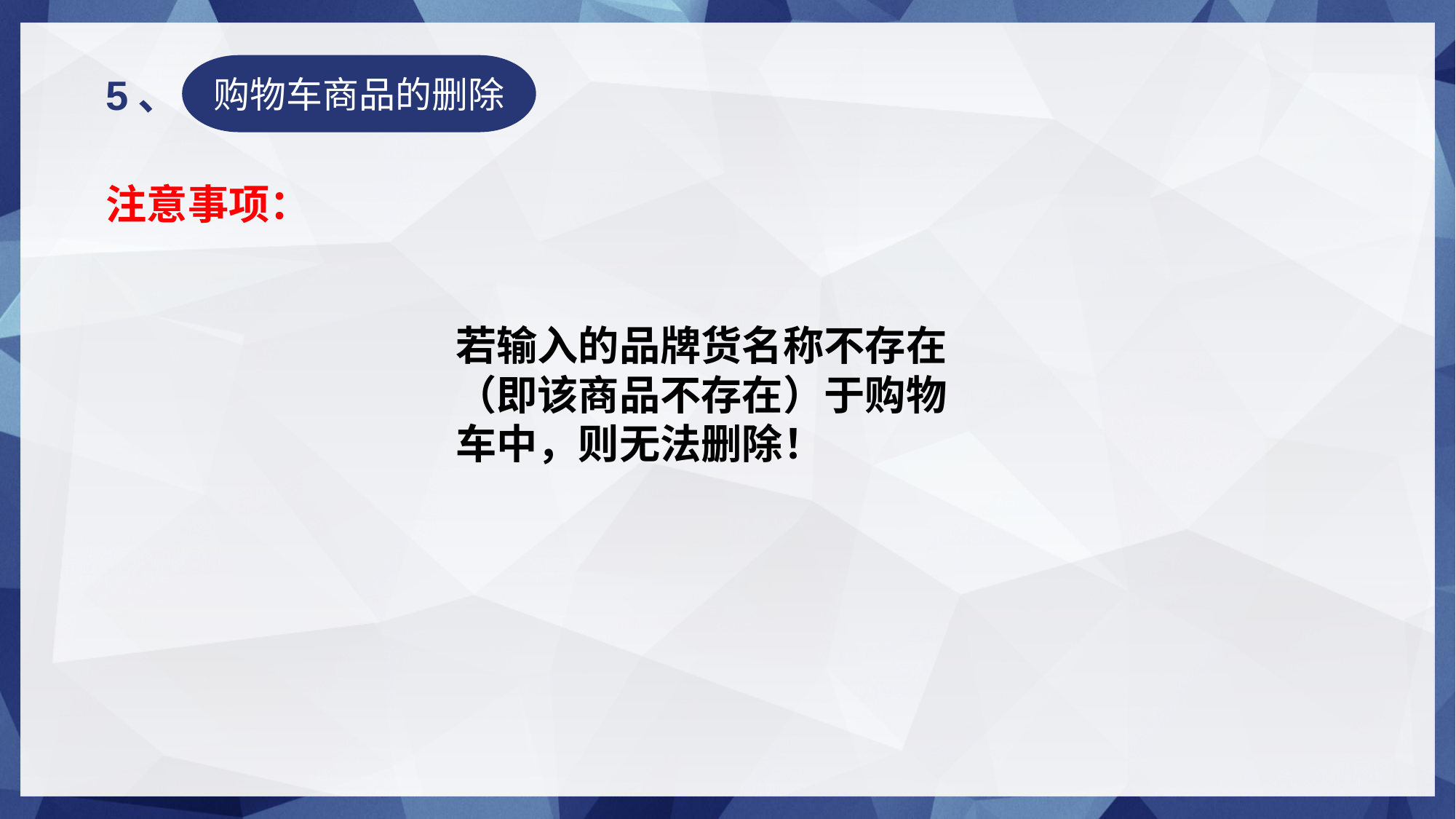

购物车商品的删除
5、
注意事项：
若输入的品牌货名称不存在（即该商品不存在）于购物车中，则无法删除！